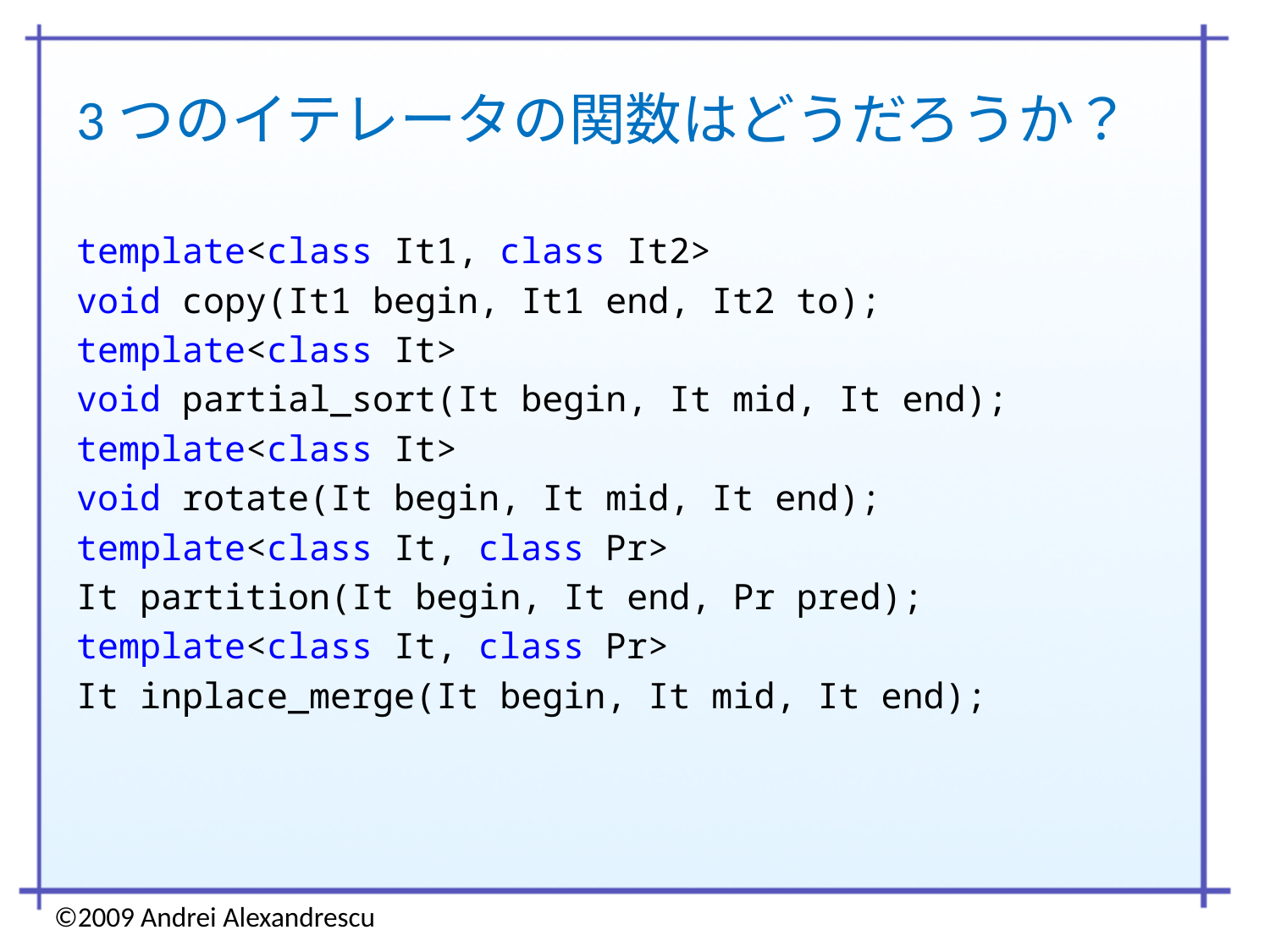

# 3つのイテレータの関数はどうだろうか？
template<class It1, class It2>
void copy(It1 begin, It1 end, It2 to);
template<class It>
void partial_sort(It begin, It mid, It end);
template<class It>
void rotate(It begin, It mid, It end);
template<class It, class Pr>
It partition(It begin, It end, Pr pred);
template<class It, class Pr>
It inplace_merge(It begin, It mid, It end);
©2009 Andrei Alexandrescu